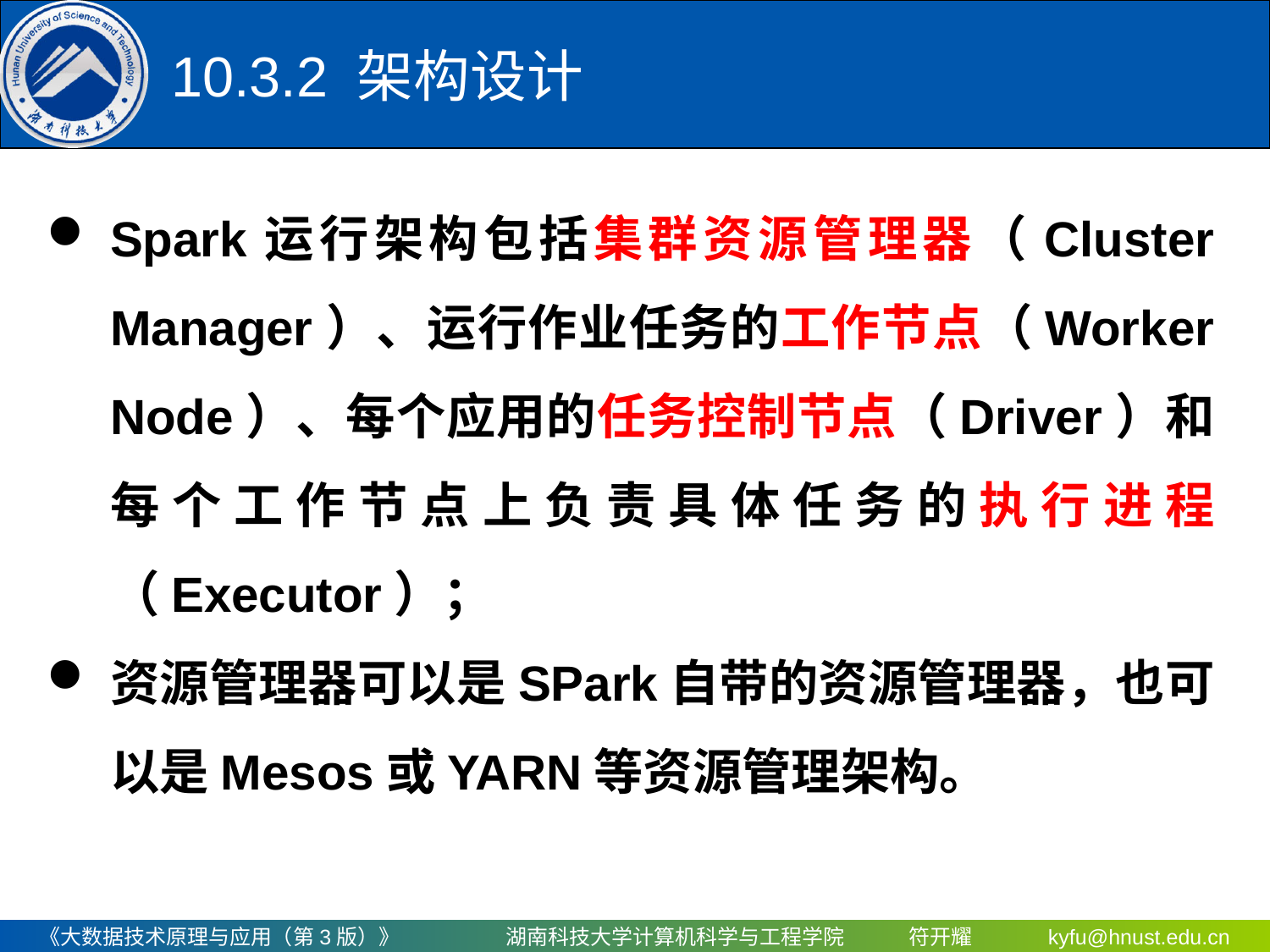

# 10.3.2 架构设计
Spark运行架构包括集群资源管理器（Cluster Manager）、运行作业任务的工作节点（Worker Node）、每个应用的任务控制节点（Driver）和每个工作节点上负责具体任务的执行进程（Executor）；
资源管理器可以是SPark自带的资源管理器，也可以是Mesos或YARN等资源管理架构。